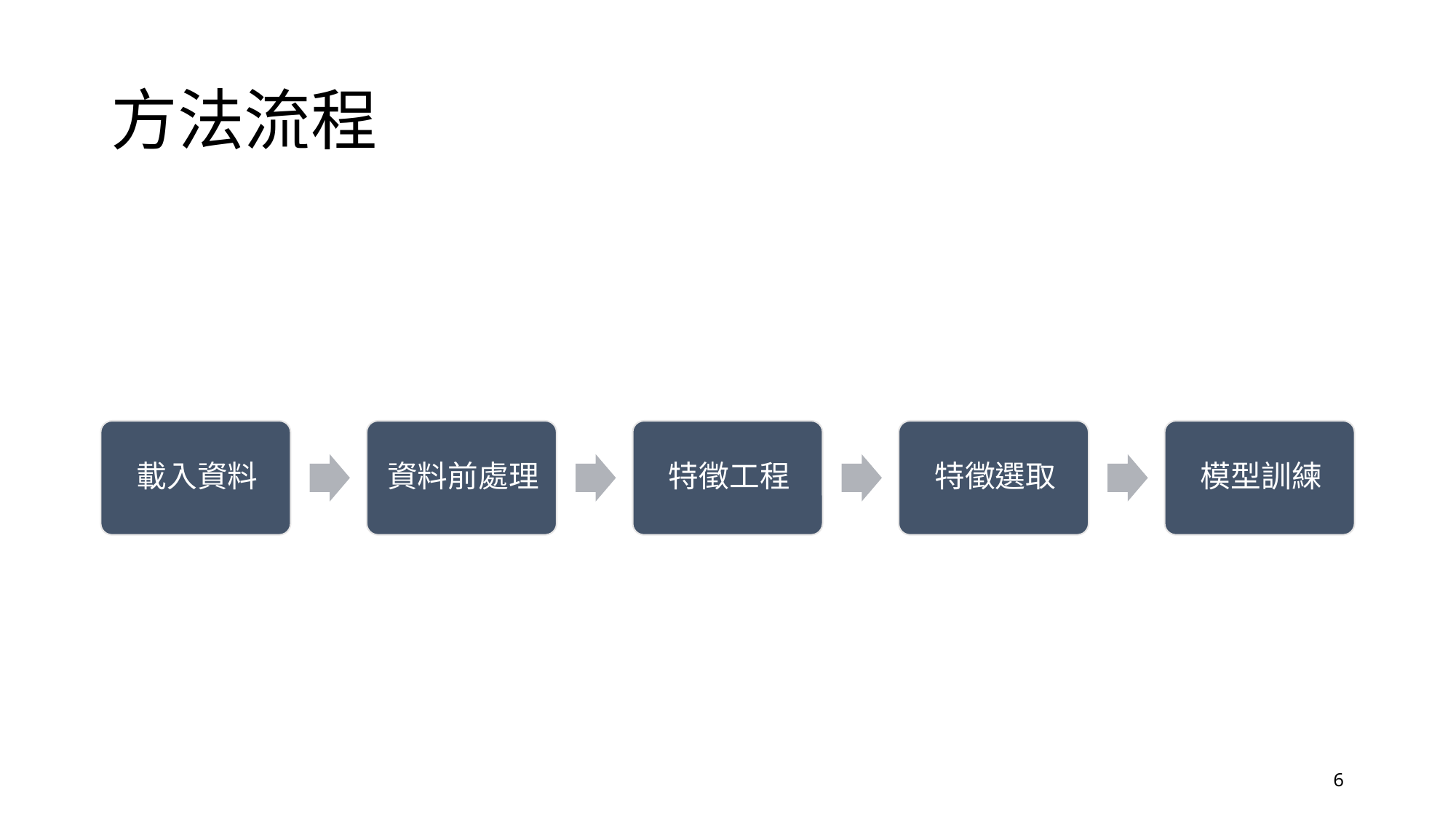

# 方法流程
載入資料

資料前處理

特徵工程

特徵選取

模型訓練
6